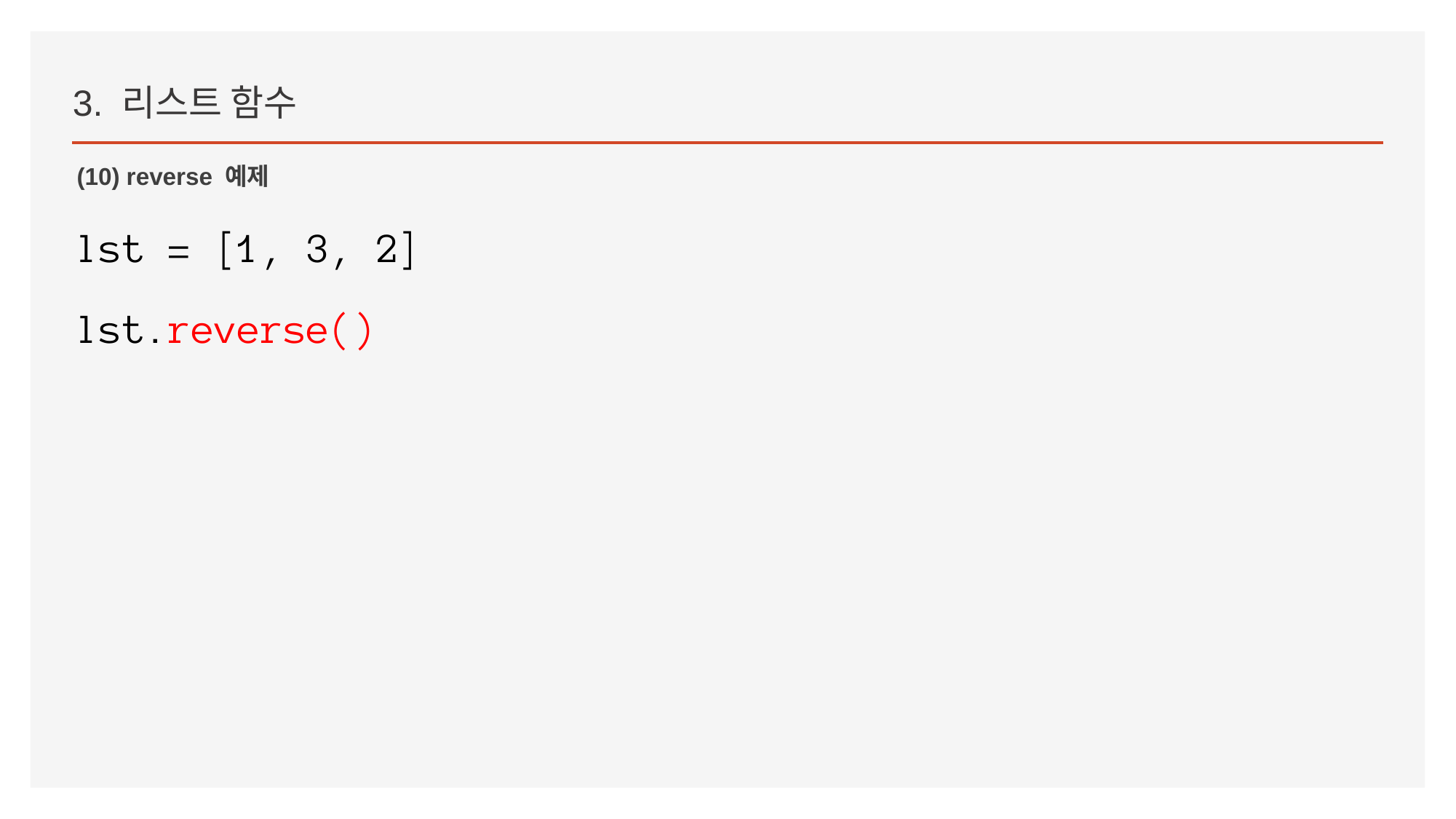

3. 리스트 함수
(10) reverse 예제
lst = [1, 3, 2]
lst.reverse()